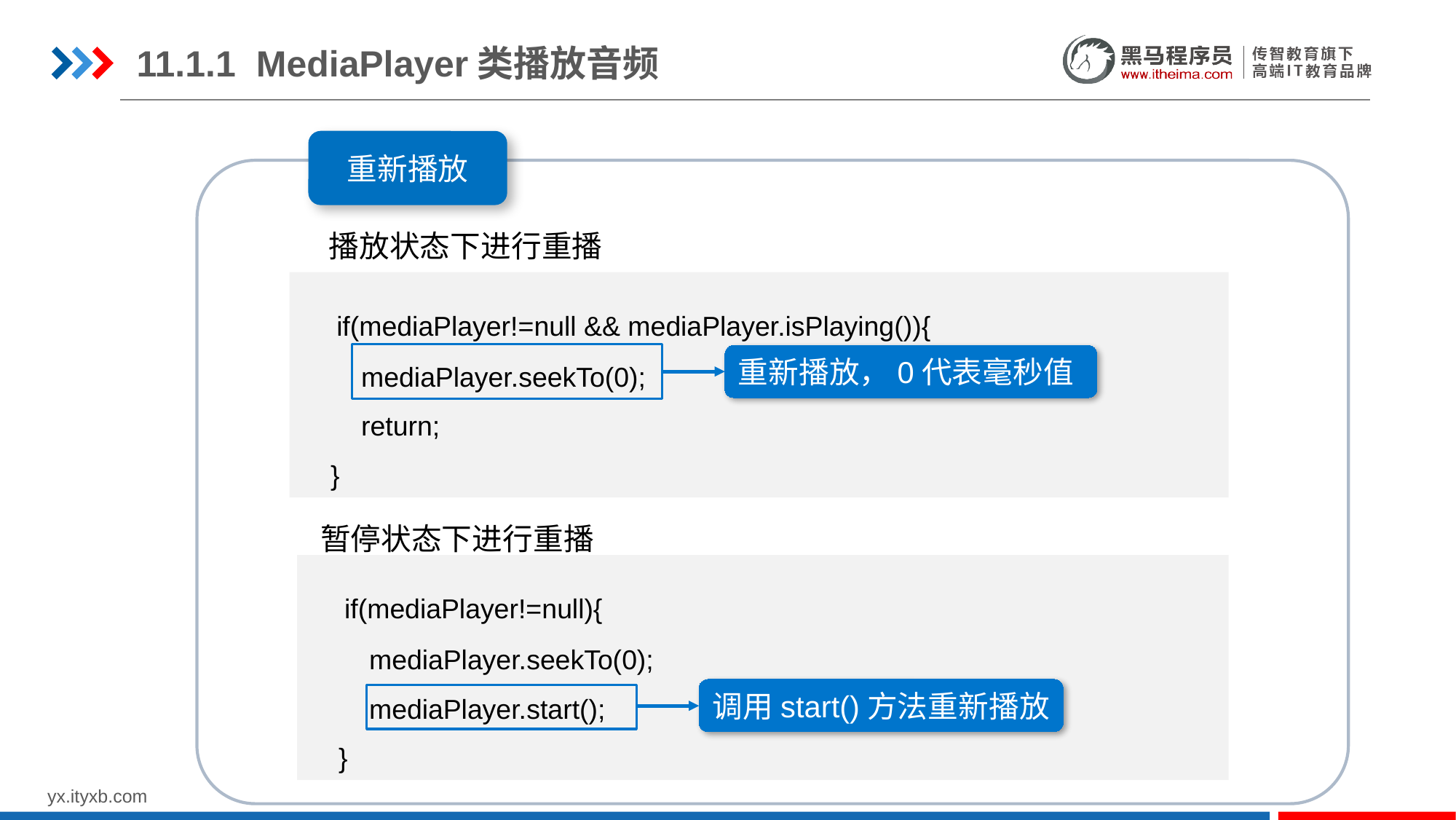

11.1.1  MediaPlayer类播放音频
重新播放

播放状态下进行重播
    if(mediaPlayer!=null && mediaPlayer.isPlaying()){
        mediaPlayer.seekTo(0);
        return;
    }

重新播放，0代表毫秒值
暂停状态下进行重播
    if(mediaPlayer!=null){
        mediaPlayer.seekTo(0);
        mediaPlayer.start();
    }
调用start()方法重新播放